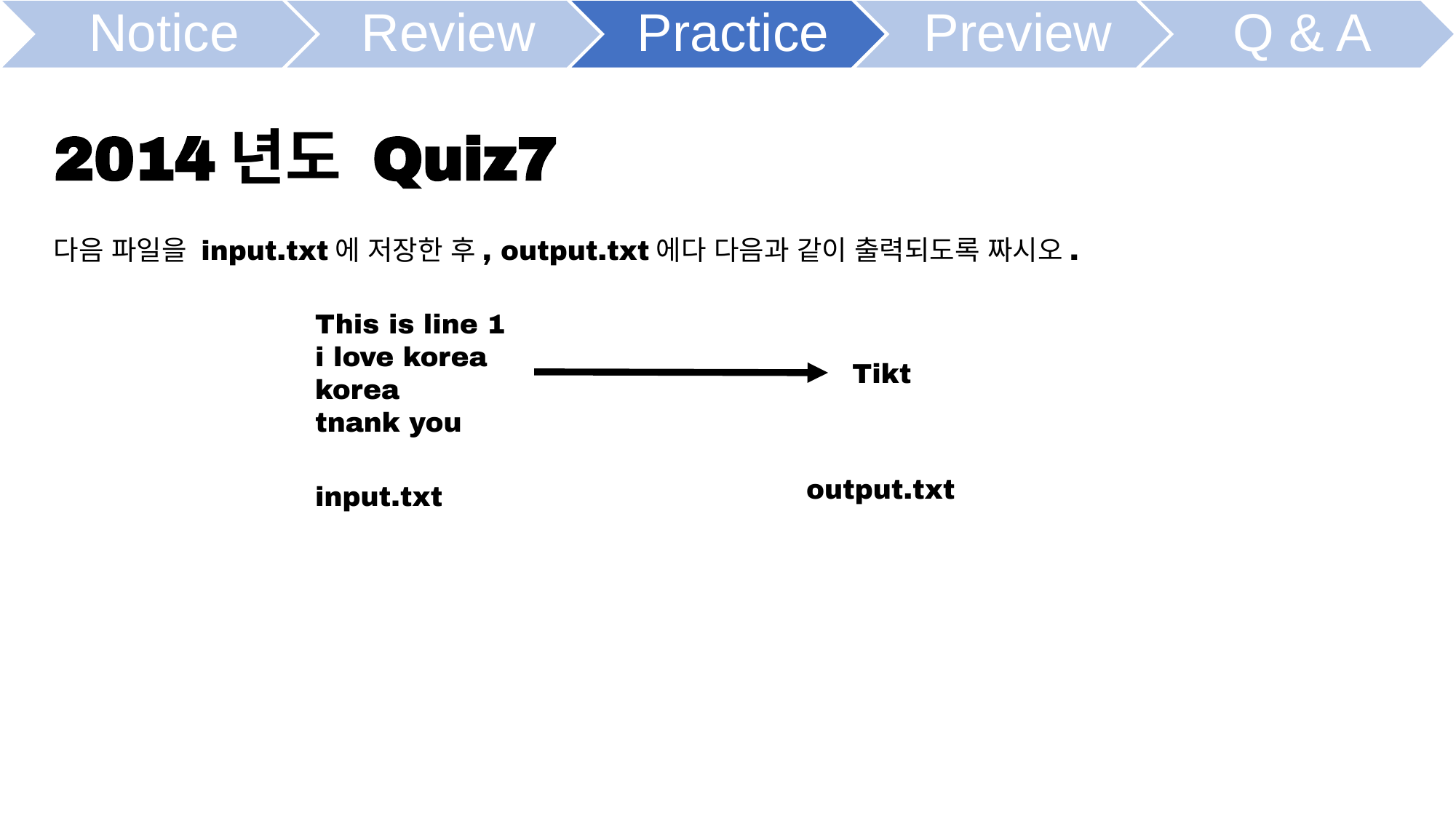

Notice
Review
Practice
Preview
Q & A
2014년도 Quiz7
다음 파일을 input.txt에 저장한 후, output.txt에다 다음과 같이 출력되도록 짜시오.
This is line 1
i love korea
korea
tnank you
Tikt
output.txt
input.txt